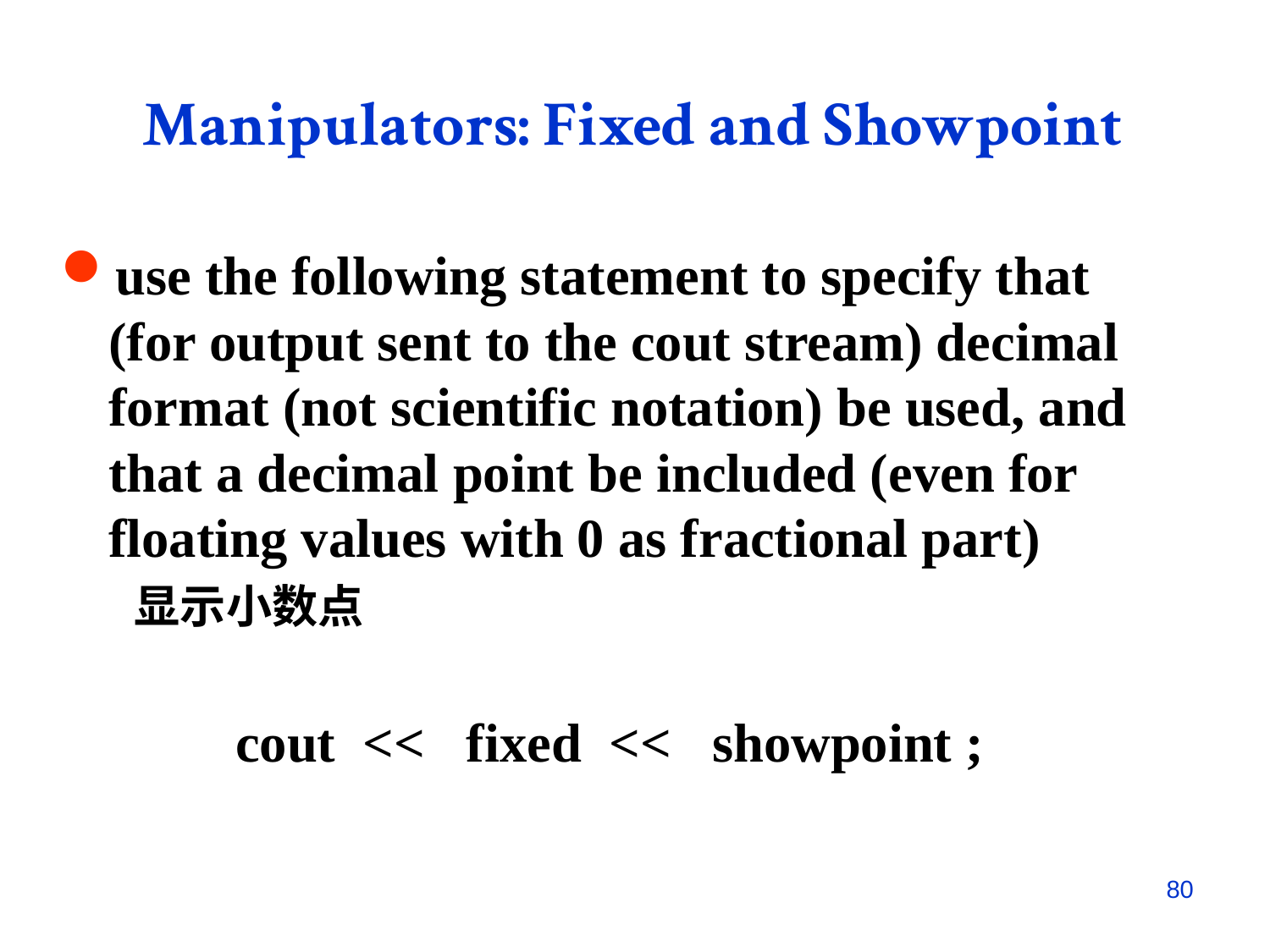

Manipulators: Fixed and Showpoint
use the following statement to specify that  (for output sent to the cout stream) decimal format (not scientific notation) be used, and that a decimal point be included (even for floating values with 0 as fractional part)
      显示小数点

		cout  <<   fixed  <<   showpoint ;
80